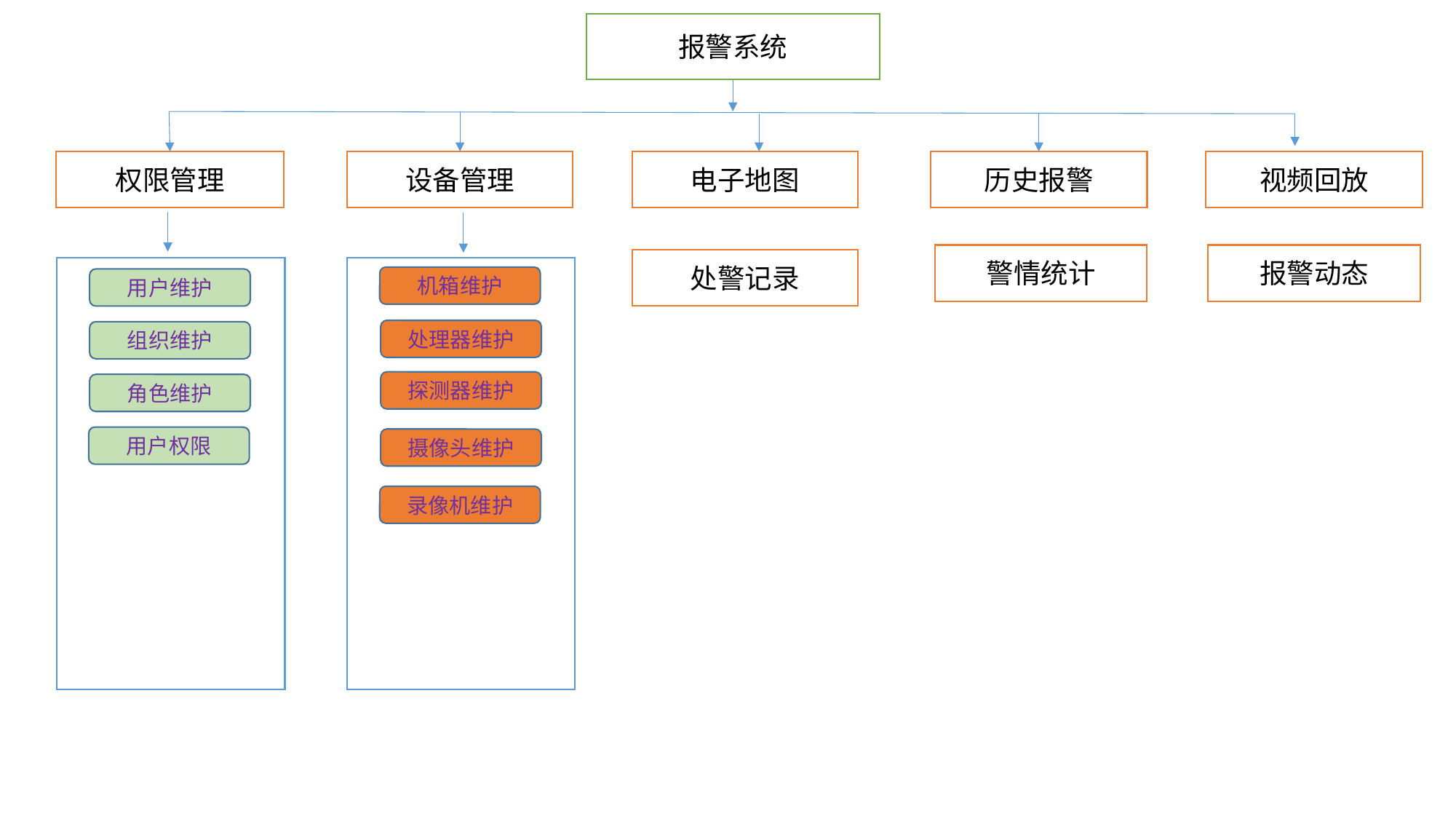

报警系统
电子地图
历史报警
视频回放
权限管理
设备管理
警情统计
报警动态
处警记录

机箱维护
用户维护
处理器维护
组织维护
探测器维护
角色维护
用户权限
摄像头维护
录像机维护